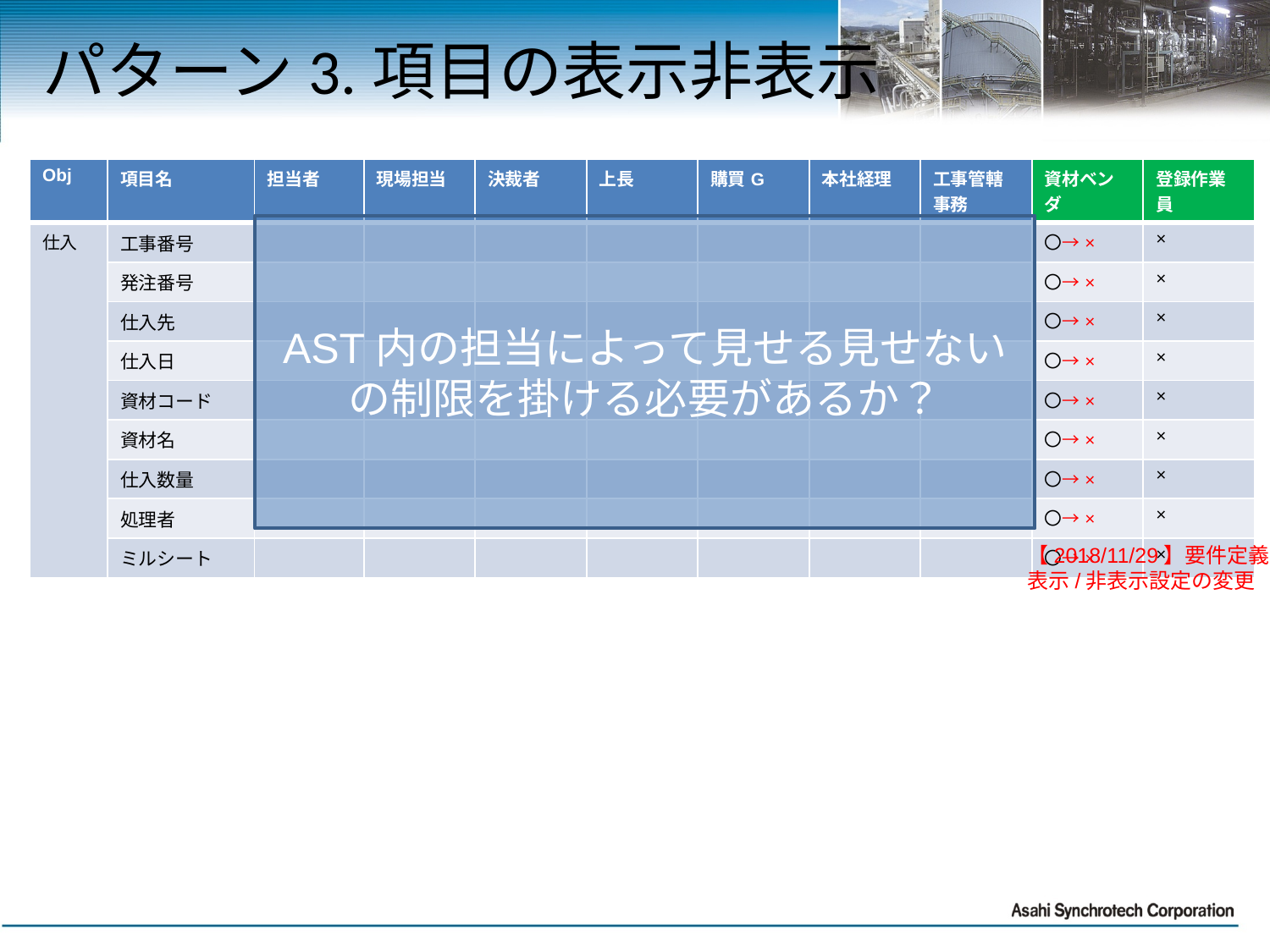

# パターン3.項目の表示非表示
| Obj | 項目名 | 担当者 | 現場担当 | 決裁者 | 上長 | 購買G | 本社経理 | 工事管轄事務 | 資材ベンダ | 登録作業員 |
| --- | --- | --- | --- | --- | --- | --- | --- | --- | --- | --- |
| 仕入 | 工事番号 |  |  |  |  |  |  |  | 〇→× | × |
|  | 発注番号 |  |  |  |  |  |  |  | 〇→× | × |
|  | 仕入先 |  |  |  |  |  |  |  | 〇→× | × |
|  | 仕入日 |  |  |  |  |  |  |  | 〇→× | × |
|  | 資材コード |  |  |  |  |  |  |  | 〇→× | × |
|  | 資材名 |  |  |  |  |  |  |  | 〇→× | × |
|  | 仕入数量 |  |  |  |  |  |  |  | 〇→× | × |
|  | 処理者 |  |  |  |  |  |  |  | 〇→× | × |
|  | ミルシート |  |  |  |  |  |  |  | 〇→× | × |
AST内の担当によって見せる見せない
の制限を掛ける必要があるか？
【2018/11/29】要件定義
表示/非表示設定の変更